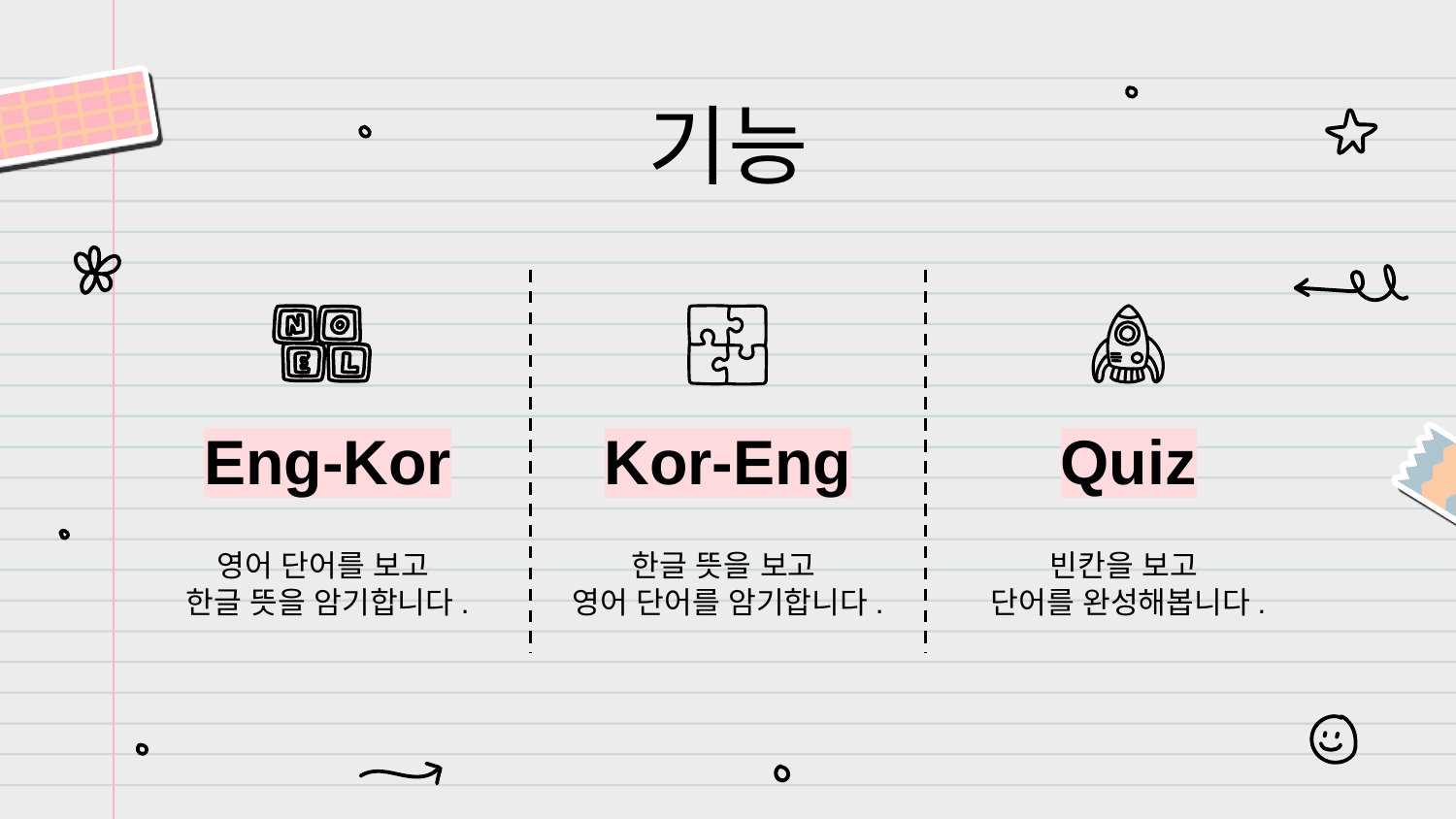

기능

# Eng-Kor
Kor-Eng
Quiz

영어 단어를 보고
한글 뜻을 암기합니다.
한글 뜻을 보고
영어 단어를 암기합니다.
빈칸을 보고
단어를 완성해봅니다.